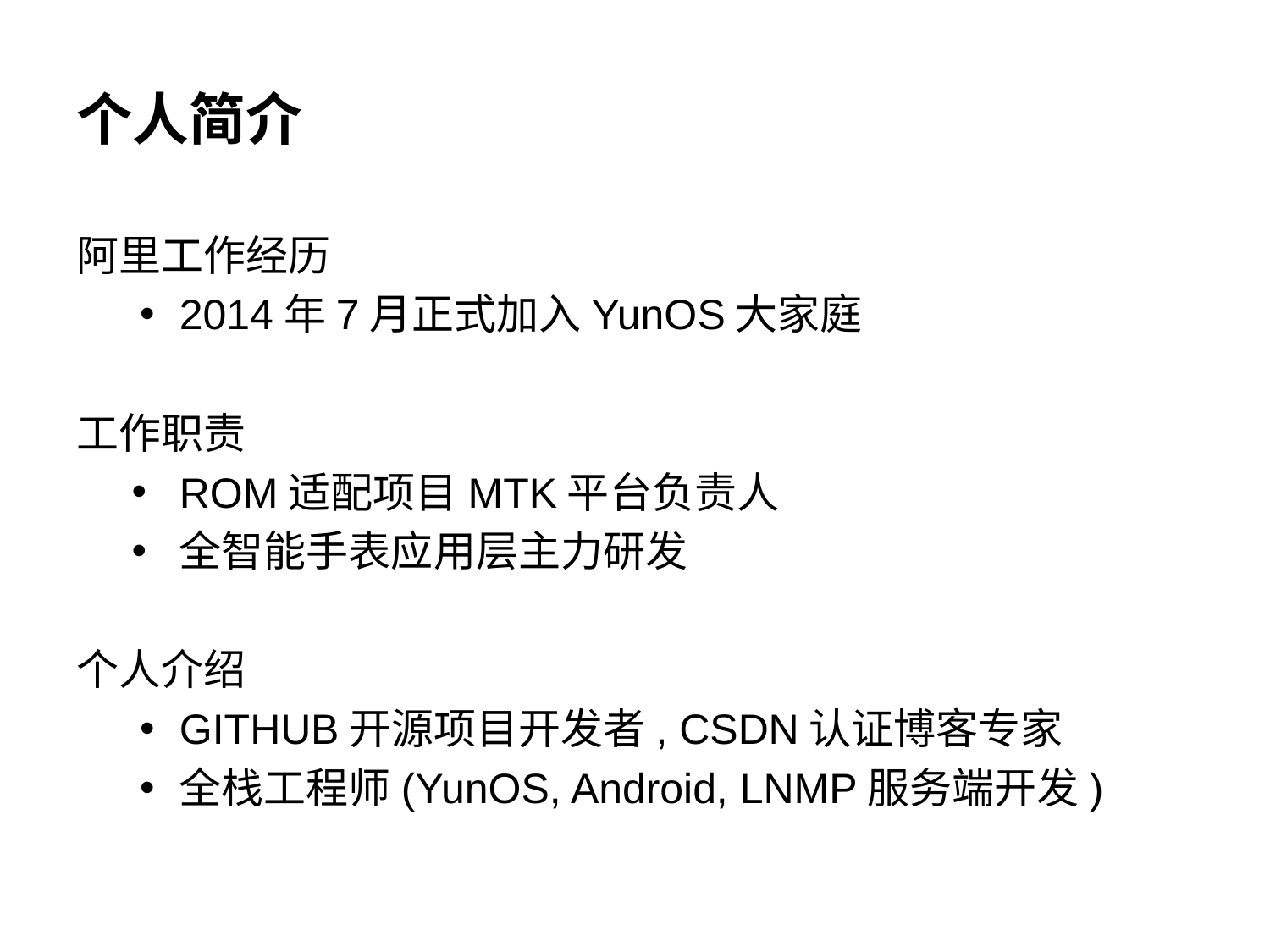

# 个人简介
阿里工作经历
2014年7月正式加入YunOS大家庭

工作职责
ROM适配项目MTK平台负责人
全智能手表应用层主力研发

个人介绍
GITHUB开源项目开发者, CSDN认证博客专家
全栈工程师(YunOS, Android, LNMP服务端开发)